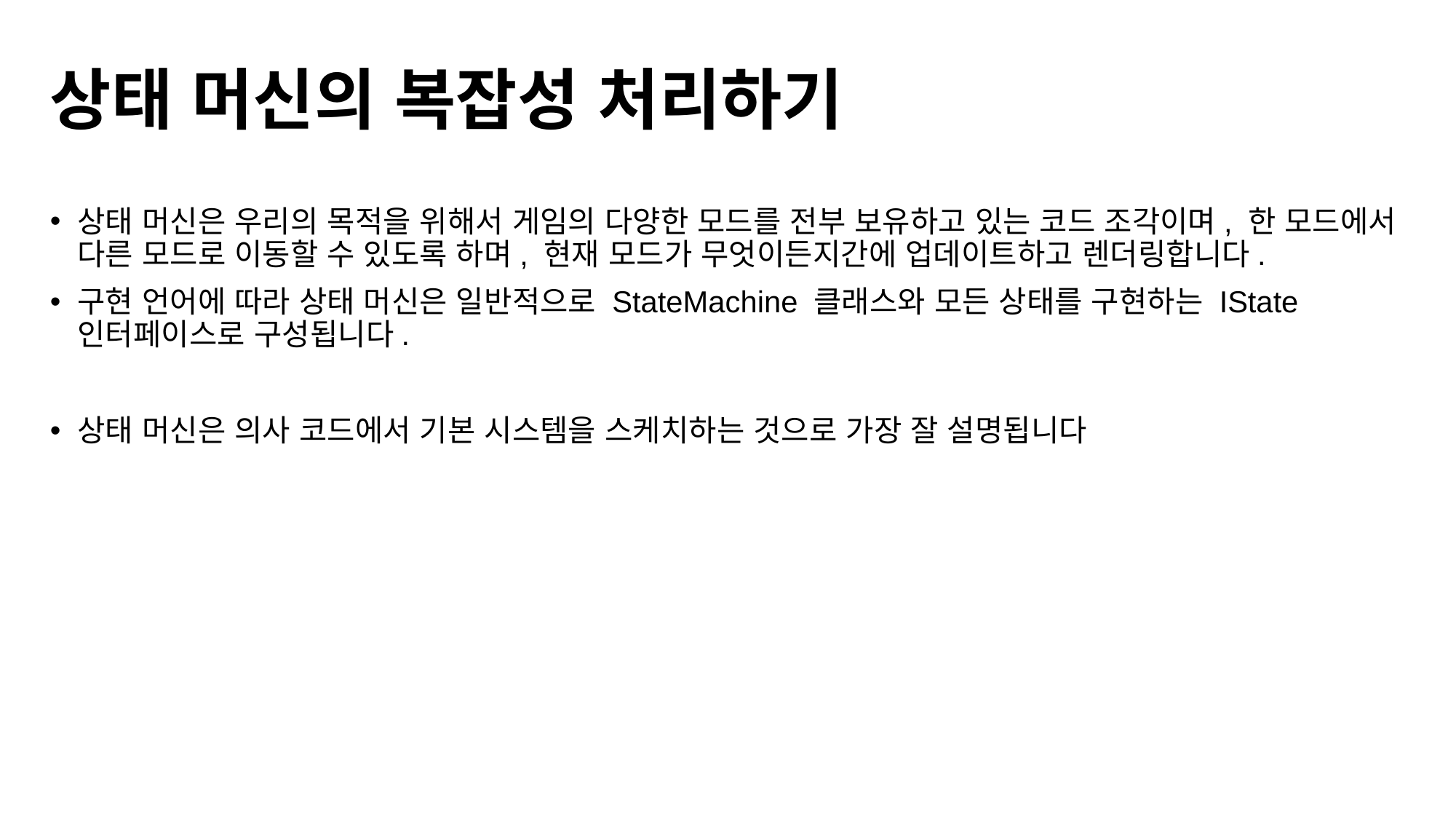

# 상태 머신의 복잡성 처리하기
상태 머신은 우리의 목적을 위해서 게임의 다양한 모드를 전부 보유하고 있는 코드 조각이며, 한 모드에서 다른 모드로 이동할 수 있도록 하며, 현재 모드가 무엇이든지간에 업데이트하고 렌더링합니다.
구현 언어에 따라 상태 머신은 일반적으로 StateMachine 클래스와 모든 상태를 구현하는 IState 인터페이스로 구성됩니다.

상태 머신은 의사 코드에서 기본 시스템을 스케치하는 것으로 가장 잘 설명됩니다